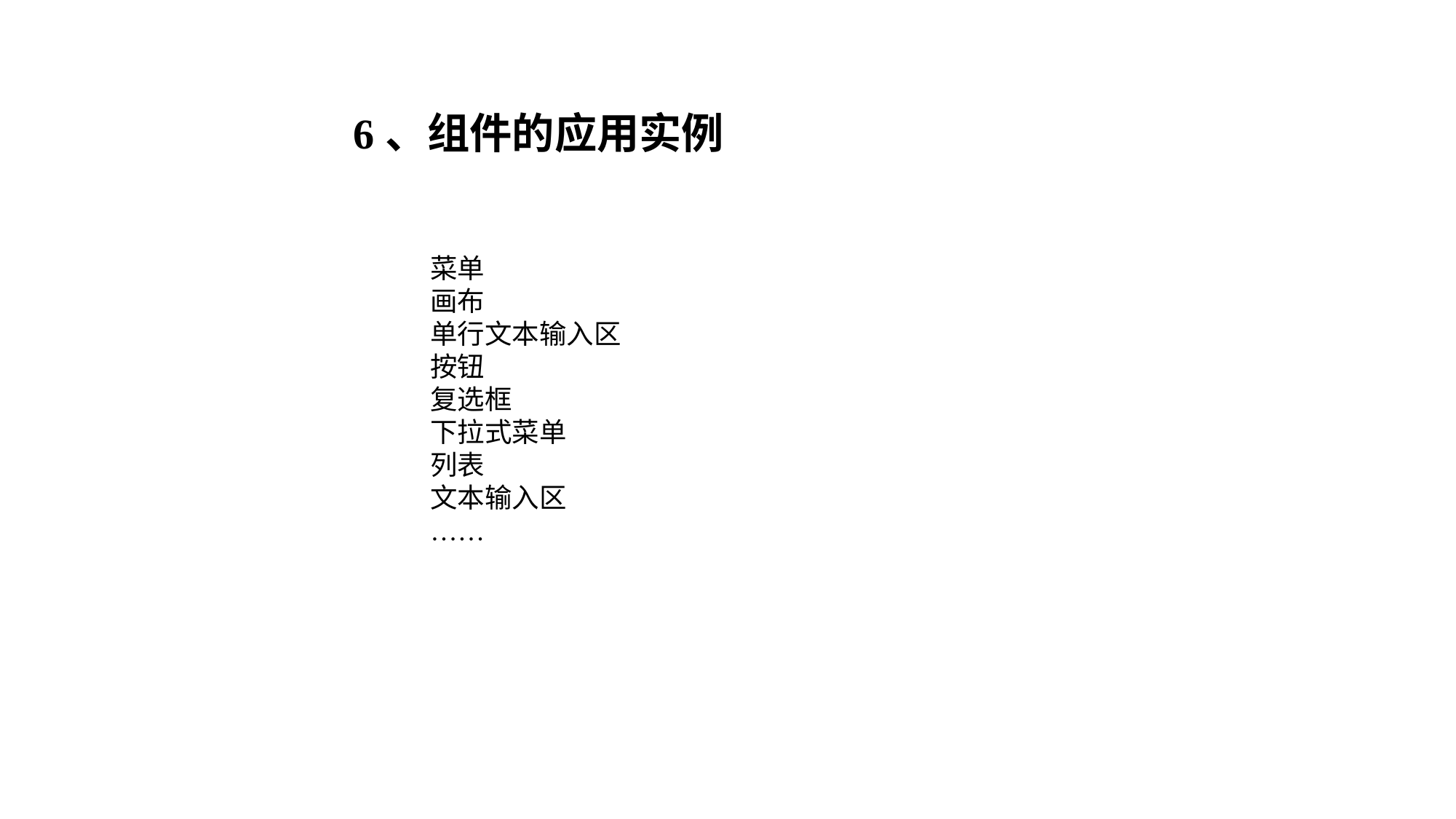

6、组件的应用实例
菜单
画布
单行文本输入区
按钮
复选框
下拉式菜单
列表
文本输入区
……